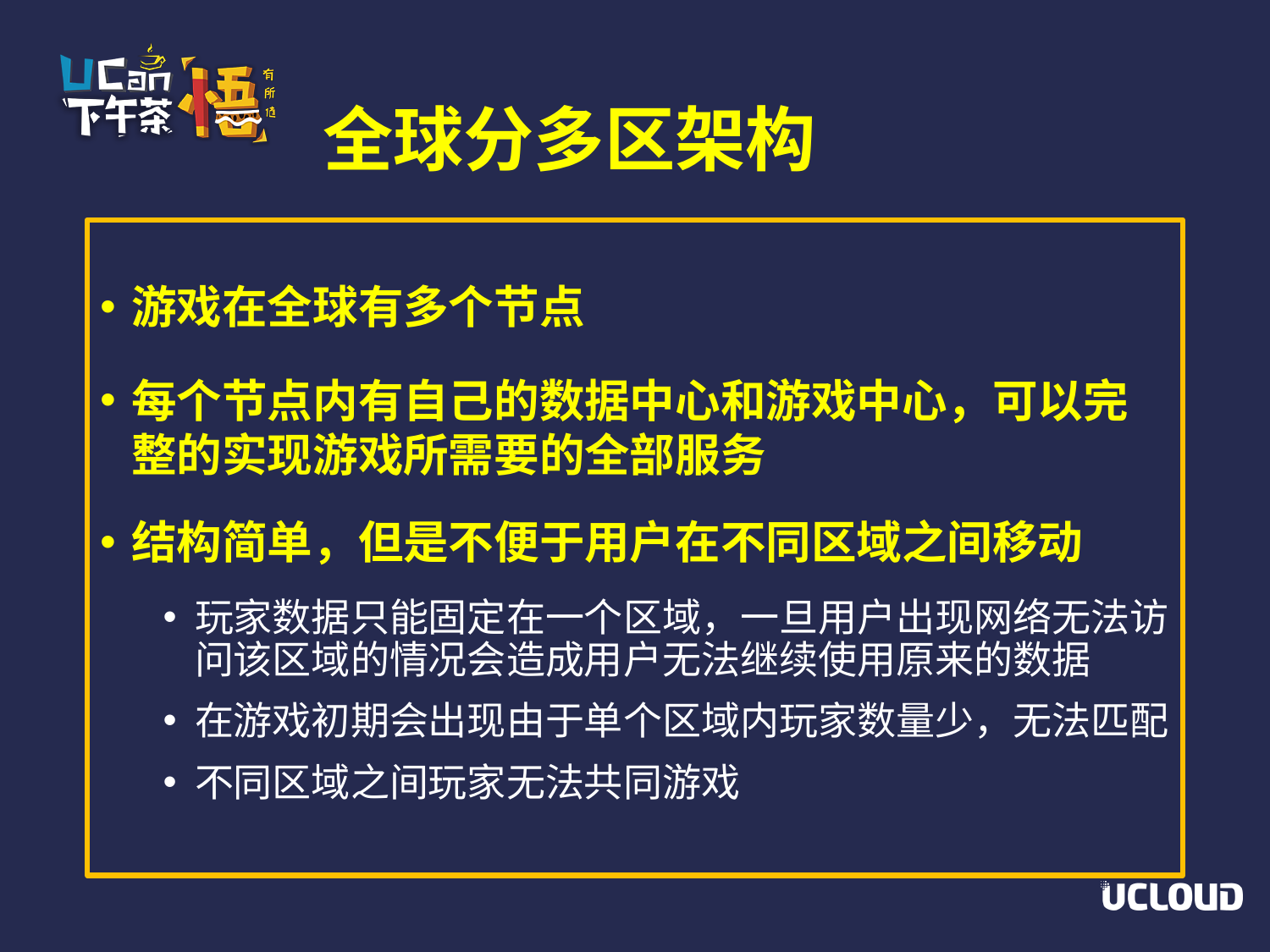

# 全球分多区架构

游戏在全球有多个节点
每个节点内有自己的数据中心和游戏中心，可以完整的实现游戏所需要的全部服务
结构简单，但是不便于用户在不同区域之间移动
玩家数据只能固定在一个区域，一旦用户出现网络无法访问该区域的情况会造成用户无法继续使用原来的数据
在游戏初期会出现由于单个区域内玩家数量少，无法匹配
不同区域之间玩家无法共同游戏